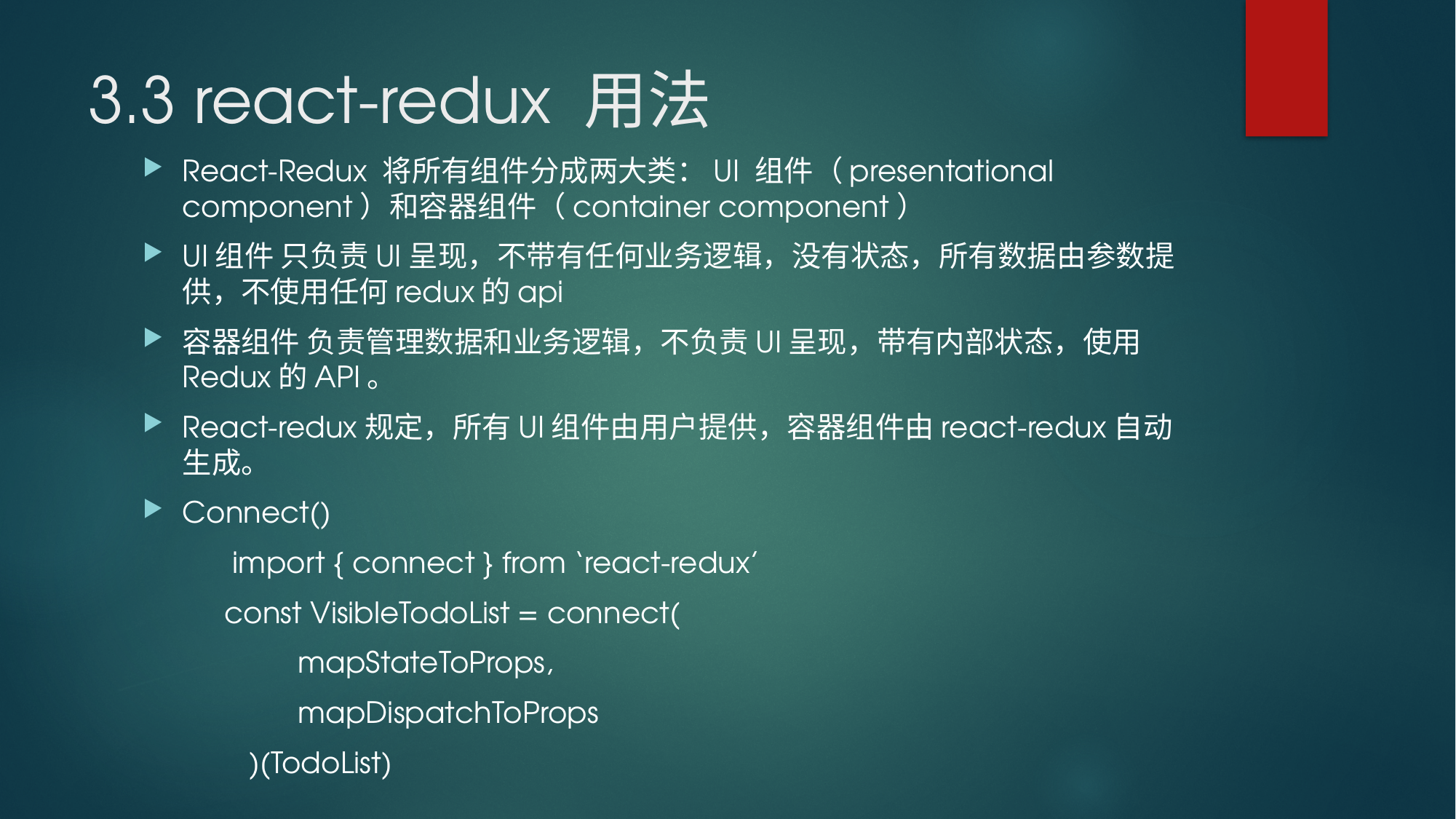

# 3.3 react-redux 用法
React-Redux 将所有组件分成两大类：UI 组件（presentational component）和容器组件（container component）
UI组件 只负责UI呈现，不带有任何业务逻辑，没有状态，所有数据由参数提供，不使用任何redux的api
容器组件 负责管理数据和业务逻辑，不负责UI呈现，带有内部状态，使用Redux的API。
React-redux规定，所有UI组件由用户提供，容器组件由react-redux自动生成。
Connect()
           import { connect } from ‘react-redux’
          const VisibleTodoList = connect(
                   mapStateToProps,
                   mapDispatchToProps
             )(TodoList)